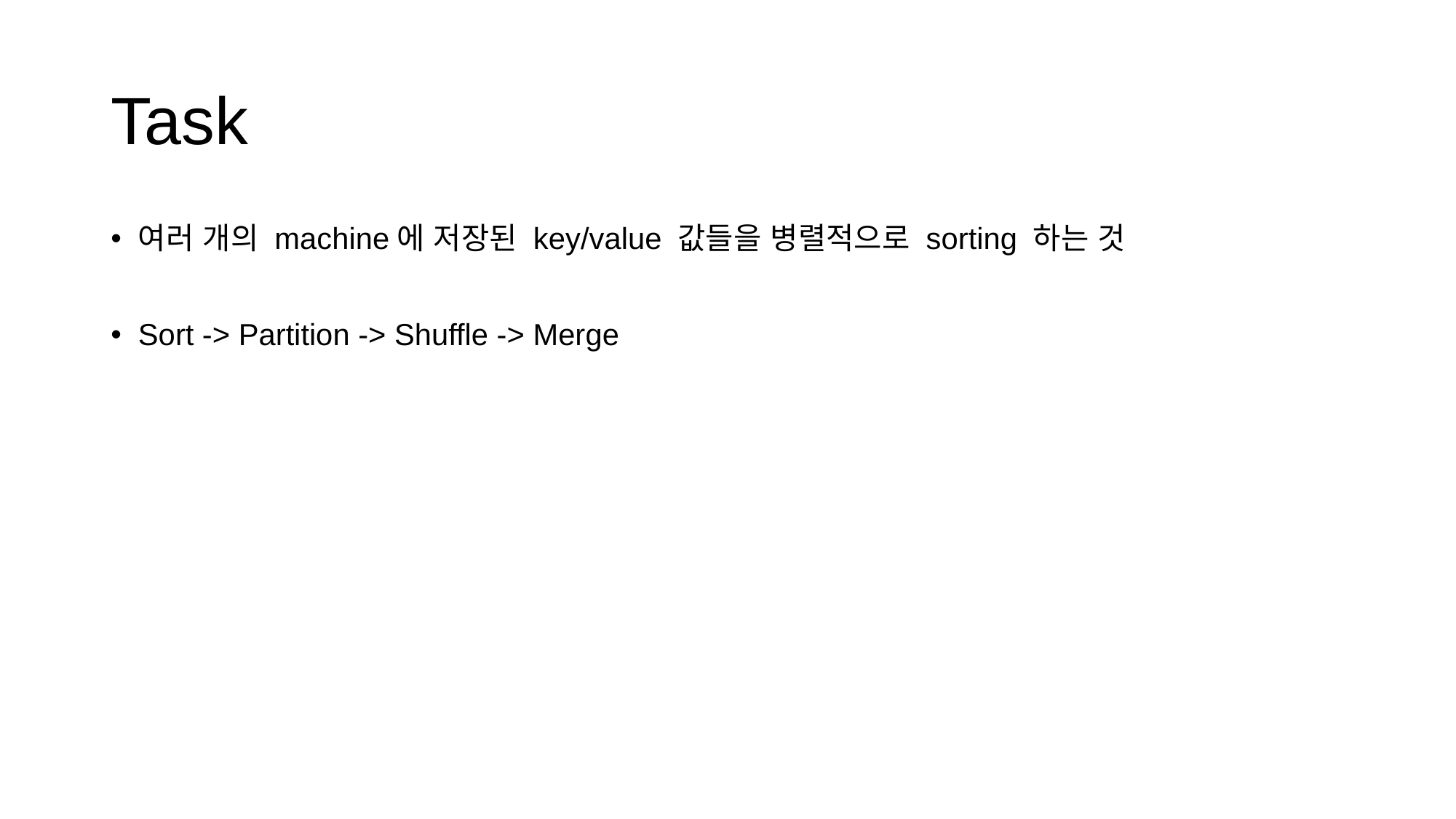

# Task
여러 개의 machine에 저장된 key/value 값들을 병렬적으로 sorting 하는 것

Sort -> Partition -> Shuffle -> Merge